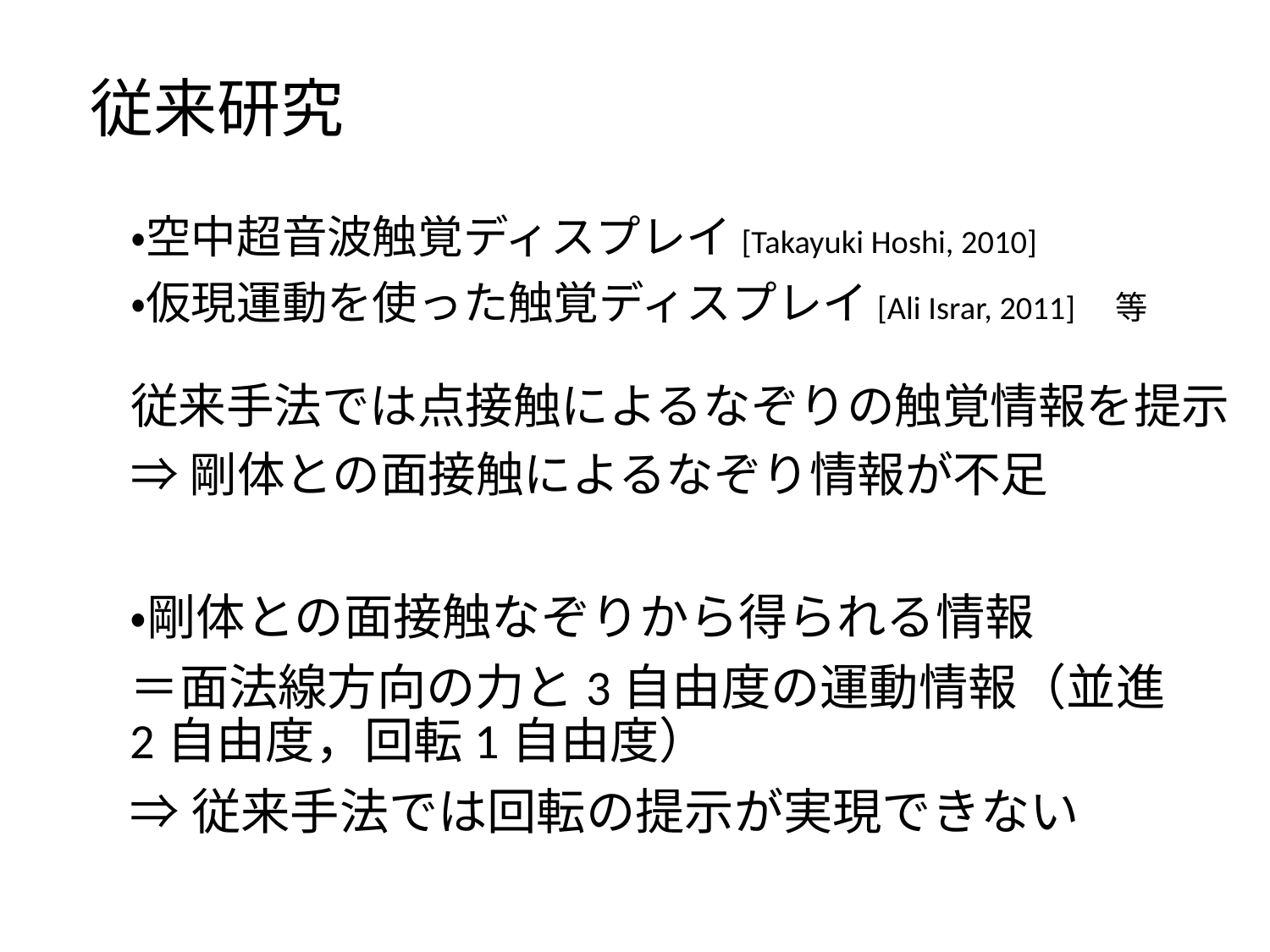

従来研究
・空中超音波触覚ディスプレイ[Takayuki Hoshi, 2010]
・仮現運動を使った触覚ディスプレイ[Ali Israr, 2011]　等
従来手法では点接触によるなぞりの触覚情報を提示
⇒剛体との面接触によるなぞり情報が不足
・剛体との面接触なぞりから得られる情報
＝面法線方向の力と3自由度の運動情報（並進2自由度，回転1自由度）
⇒従来手法では回転の提示が実現できない